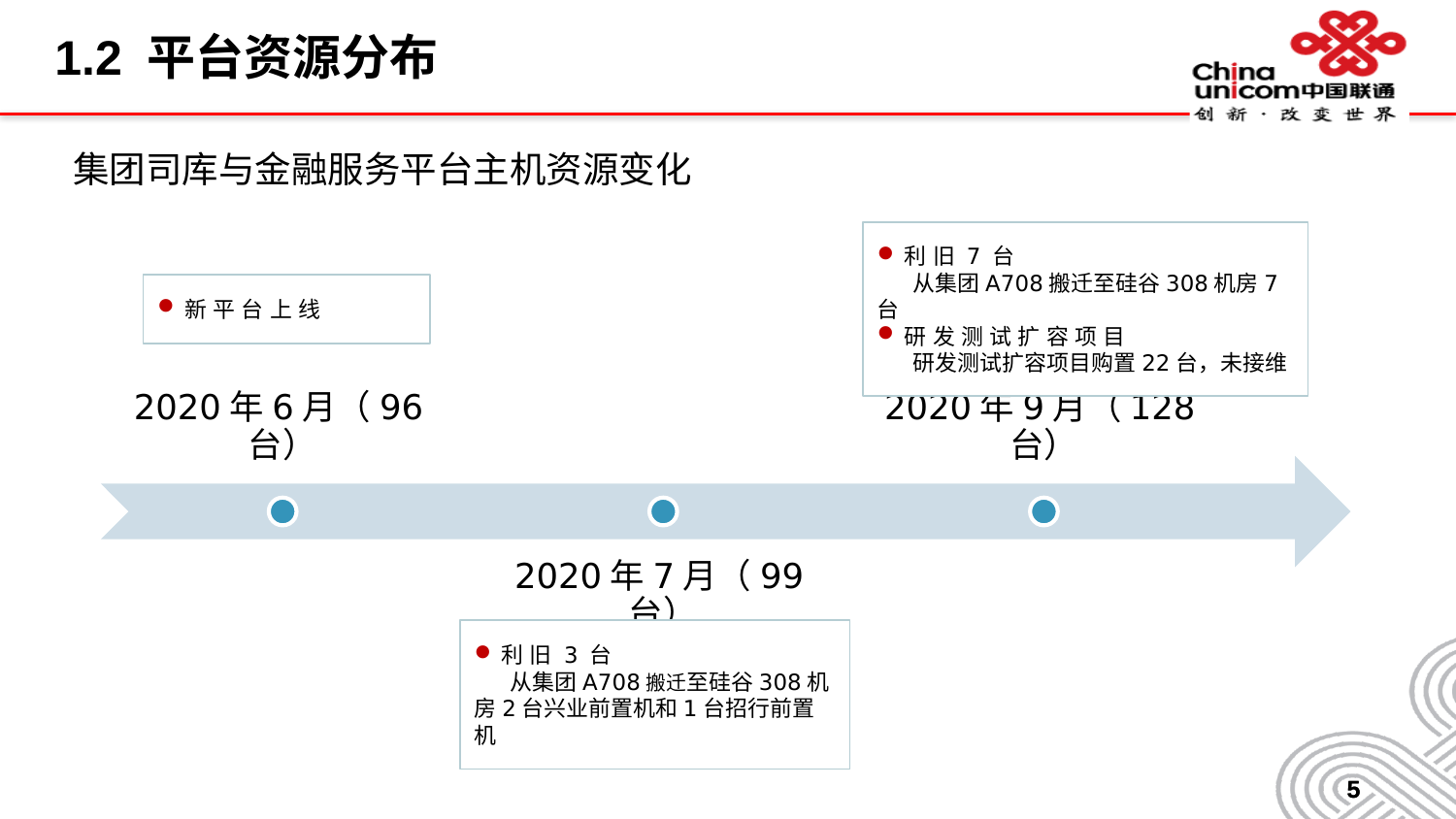

# 1.2 平台资源分布
集团司库与金融服务平台主机资源变化
利旧7台
      从集团A708搬迁至硅谷308机房7台
研发测试扩容项目
      研发测试扩容项目购置22台，未接维
新平台上线
2020年6月（96台）
2020年7月（99台）
2020年9月（128台）
利旧3台
      从集团A708搬迁至硅谷308机房2台兴业前置机和1台招行前置机
5
5